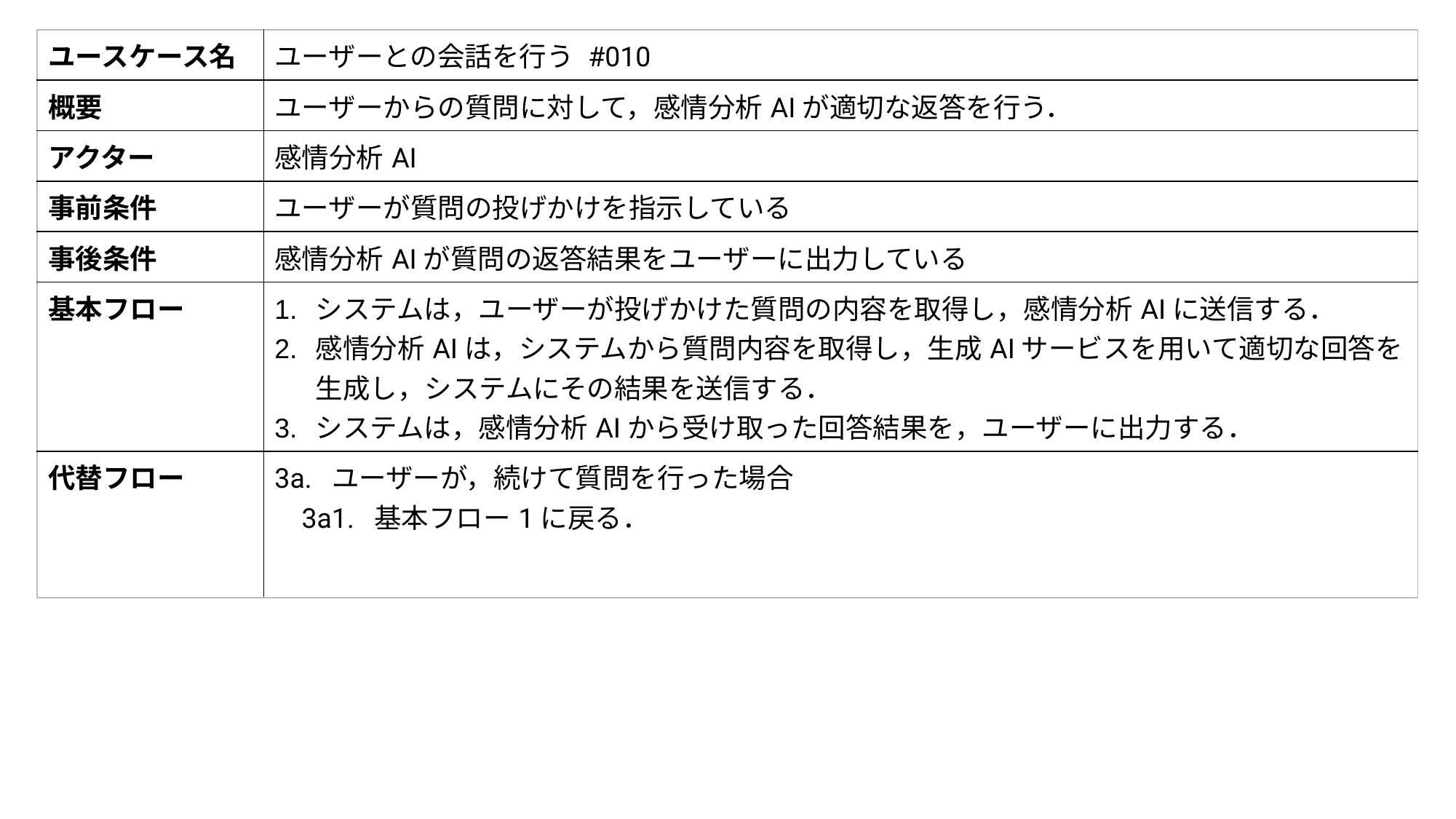

| ユースケース名 | ユーザーとの会話を行う #010 |
| --- | --- |
| 概要 | ユーザーからの質問に対して，感情分析AIが適切な返答を行う． |
| アクター | 感情分析AI |
| 事前条件 | ユーザーが質問の投げかけを指示している |
| 事後条件 | 感情分析AIが質問の返答結果をユーザーに出力している |
| 基本フロー | システムは，ユーザーが投げかけた質問の内容を取得し，感情分析AIに送信する． 感情分析AIは，システムから質問内容を取得し，生成AIサービスを用いて適切な回答を生成し，システムにその結果を送信する． システムは，感情分析AIから受け取った回答結果を，ユーザーに出力する． |
| 代替フロー | 3a. ユーザーが，続けて質問を行った場合 3a1. 基本フロー1に戻る． |